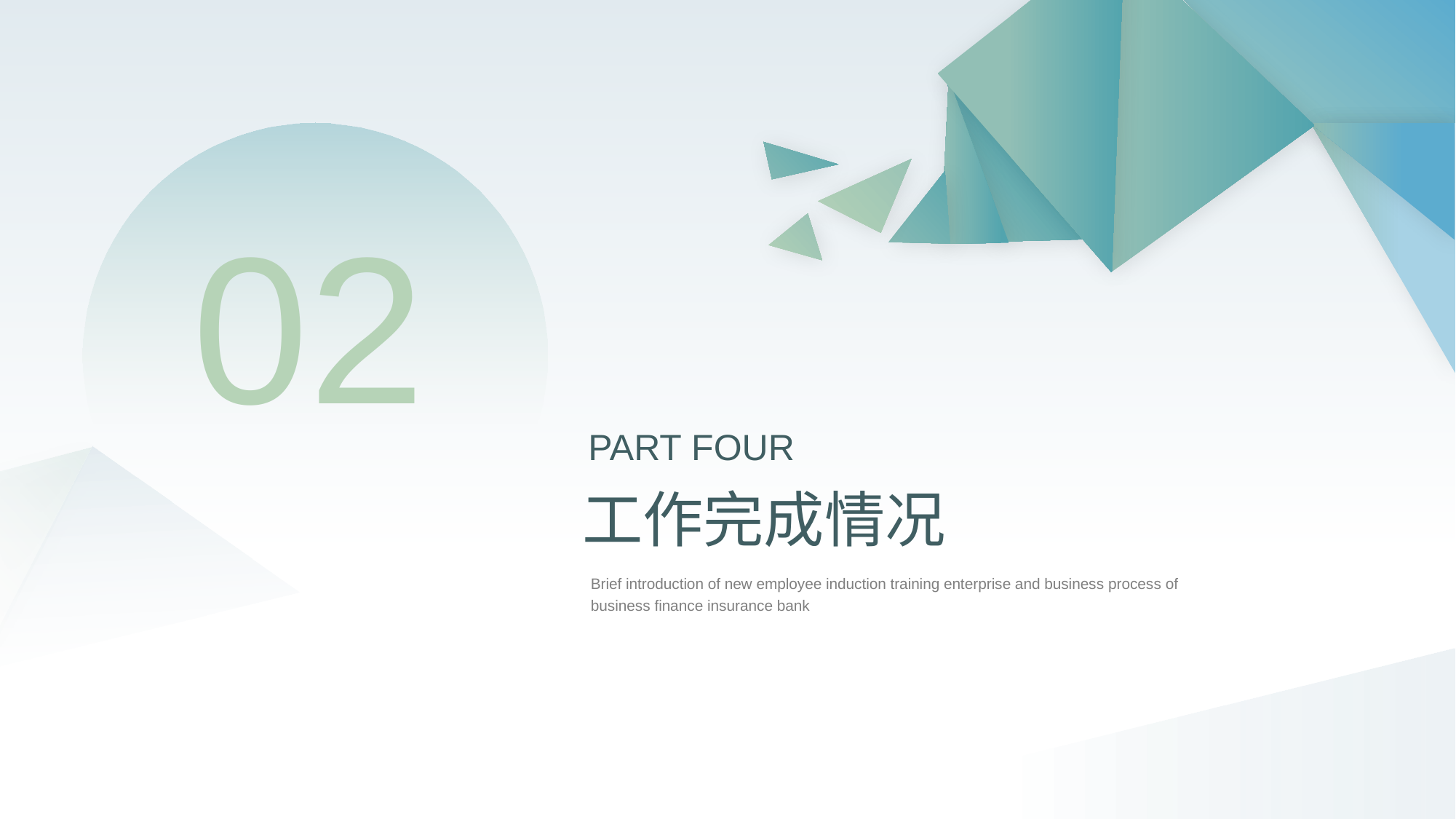

02

PART FOUR
工作完成情况
Brief introduction of new employee induction training enterprise and business process of business finance insurance bank